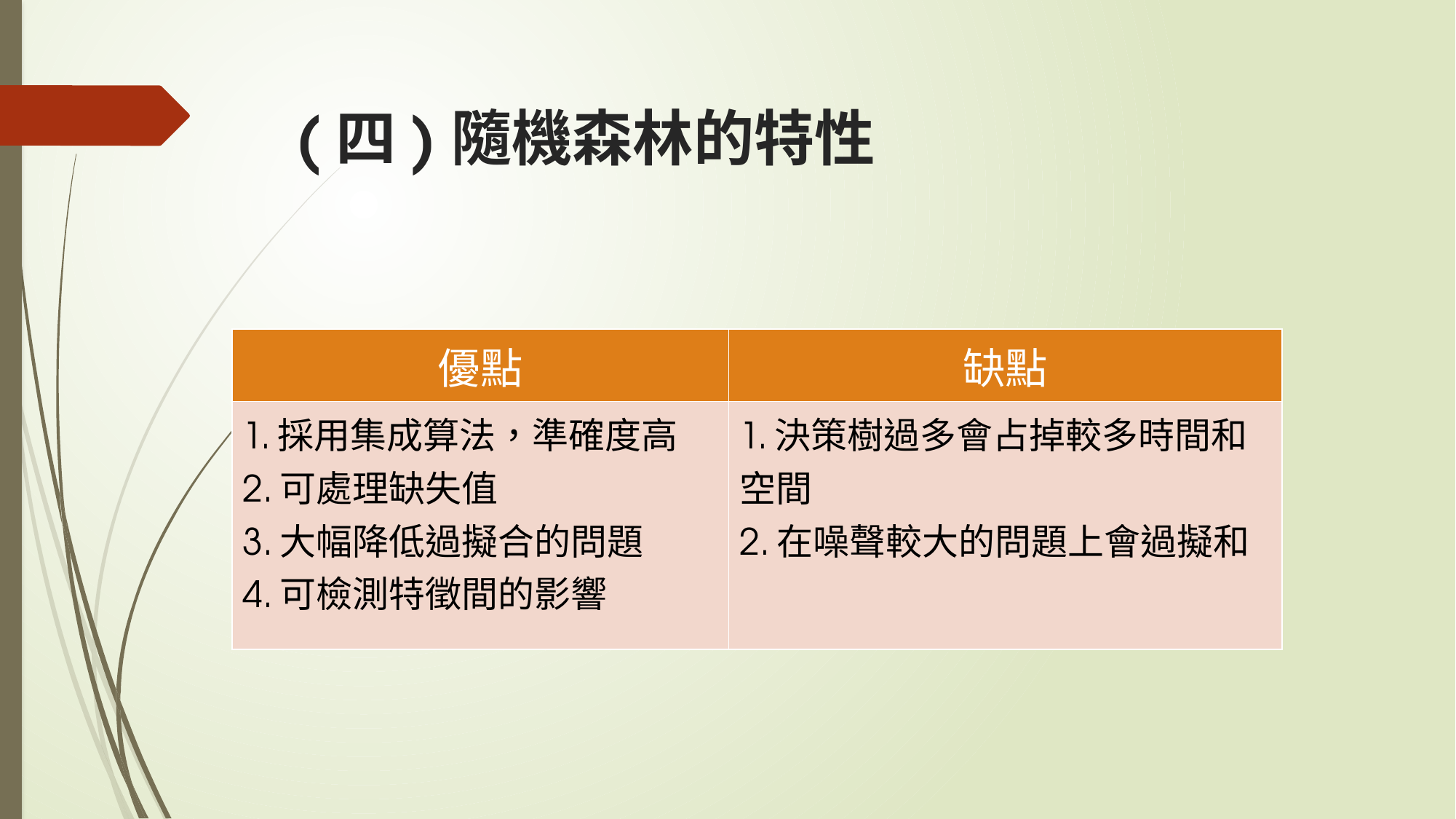

# (四)隨機森林的特性
| 優點 | 缺點 |
| --- | --- |
| 1.採用集成算法，準確度高 2.可處理缺失值 3.大幅降低過擬合的問題 4.可檢測特徵間的影響 | 1.決策樹過多會占掉較多時間和空間 2.在噪聲較大的問題上會過擬和 |